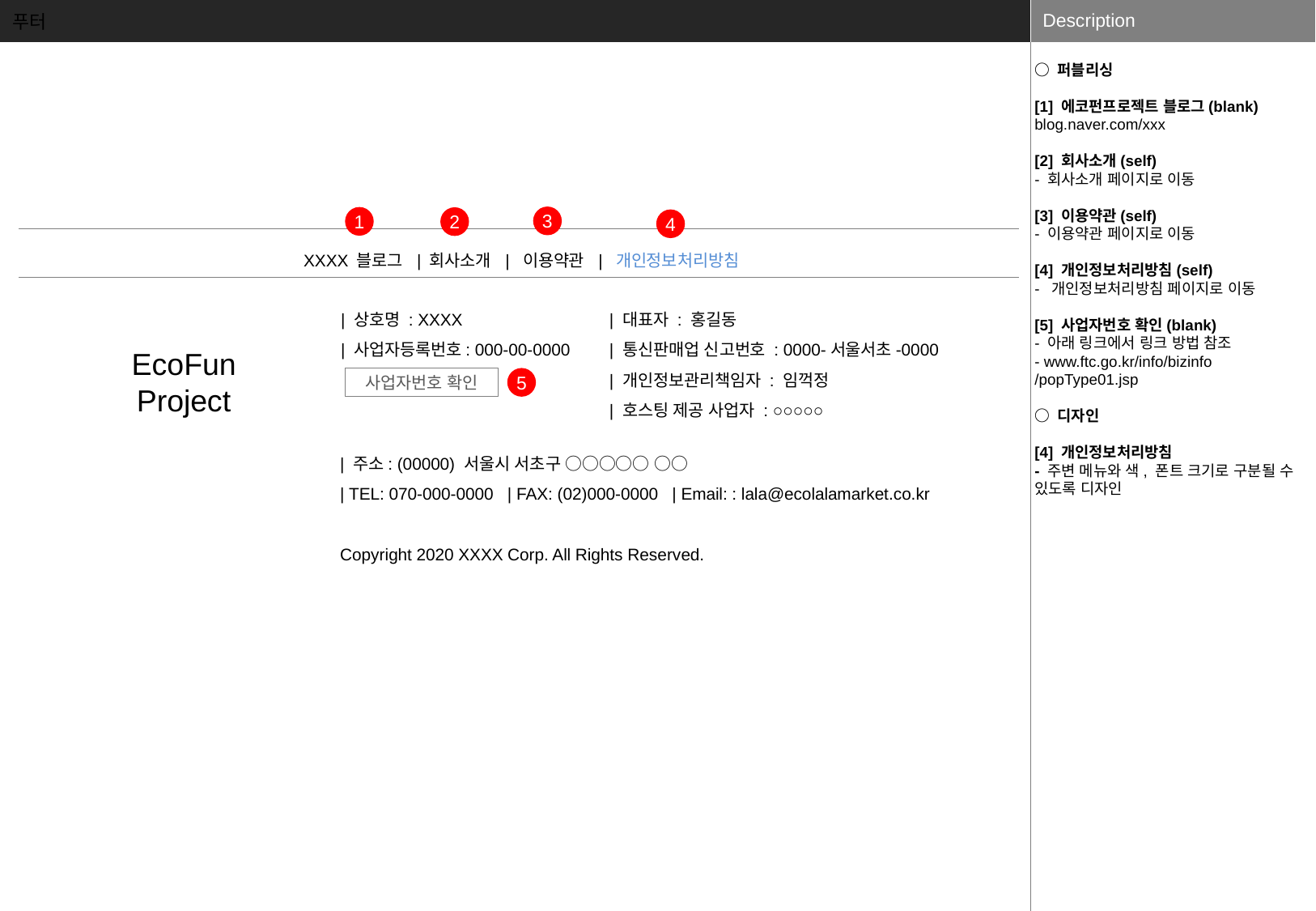

푸터

○ 퍼블리싱

[1] 에코펀프로젝트 블로그(blank)
blog.naver.com/xxx

[2] 회사소개(self)
- 회사소개 페이지로 이동

[3] 이용약관(self)
- 이용약관 페이지로 이동

[4] 개인정보처리방침(self)
-  개인정보처리방침 페이지로 이동

[5] 사업자번호 확인(blank)
- 아래 링크에서 링크 방법 참조
- www.ftc.go.kr/info/bizinfo
/popType01.jsp

○ 디자인

[4] 개인정보처리방침
- 주변 메뉴와 색, 폰트 크기로 구분될 수 있도록 디자인
3
1
2
4
| XXXX 블로그 | 회사소개 | 이용약관 | 개인정보처리방침 |
| --- |
| 상호명 : XXXX
| 사업자등록번호: 000-00-0000
| 대표자 : 홍길동
| 통신판매업 신고번호 : 0000-서울서초-0000
| 개인정보관리책임자 : 임꺽정
| 호스팅 제공 사업자 : ○○○○○
EcoFun Project
사업자번호 확인
5
| 주소: (00000) 서울시 서초구 ○○○○○ ○○
| TEL: 070-000-0000   | FAX: (02)000-0000   | Email: : lala@ecolalamarket.co.kr

Copyright 2020 XXXX Corp. All Rights Reserved.